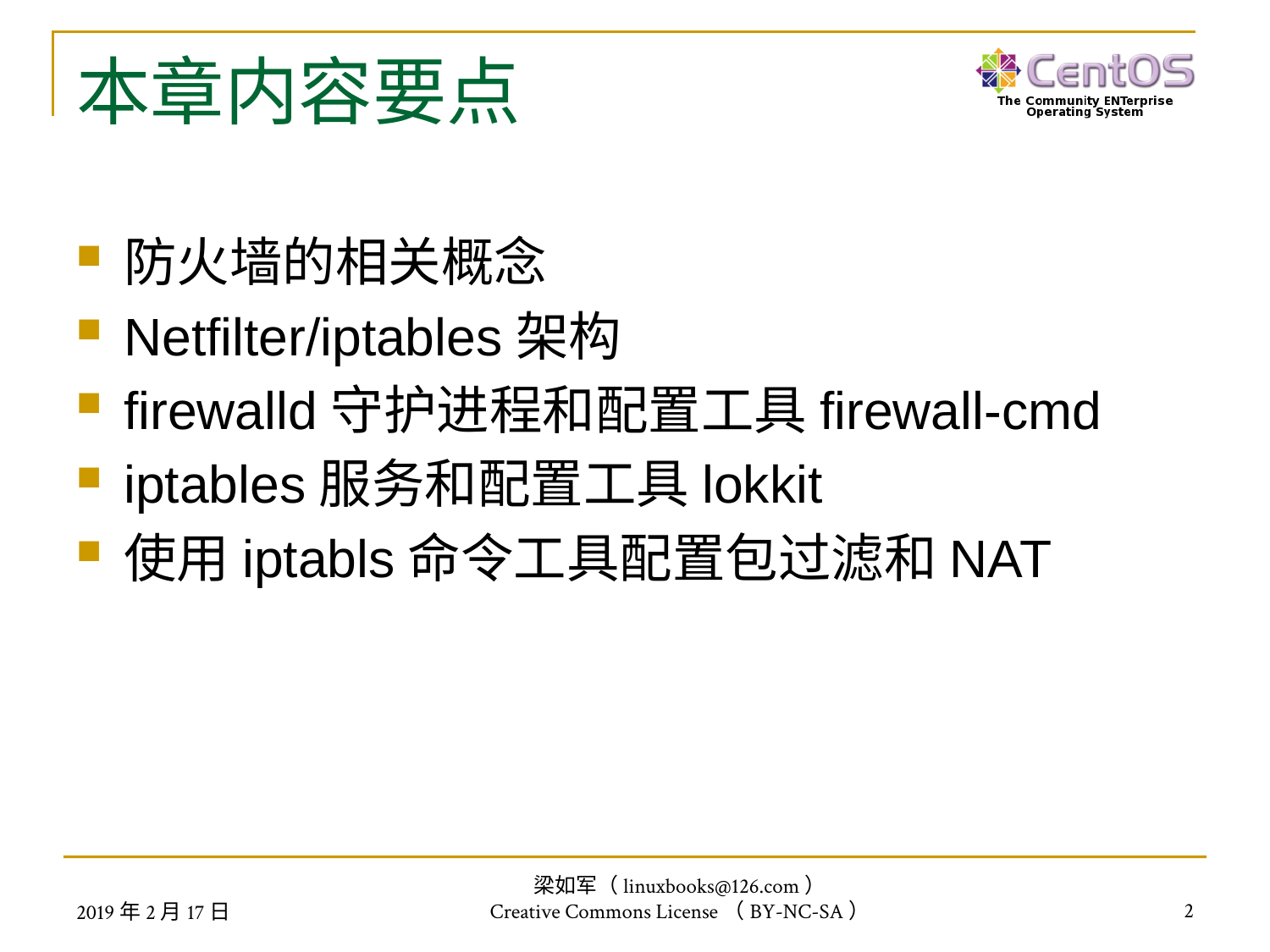

# 本章内容要点
防火墙的相关概念
Netfilter/iptables架构
firewalld守护进程和配置工具firewall-cmd
iptables服务和配置工具lokkit
使用iptabls命令工具配置包过滤和NAT
梁如军（linuxbooks@126.com）
Creative Commons License（BY-NC-SA）
2019年2月17日
2